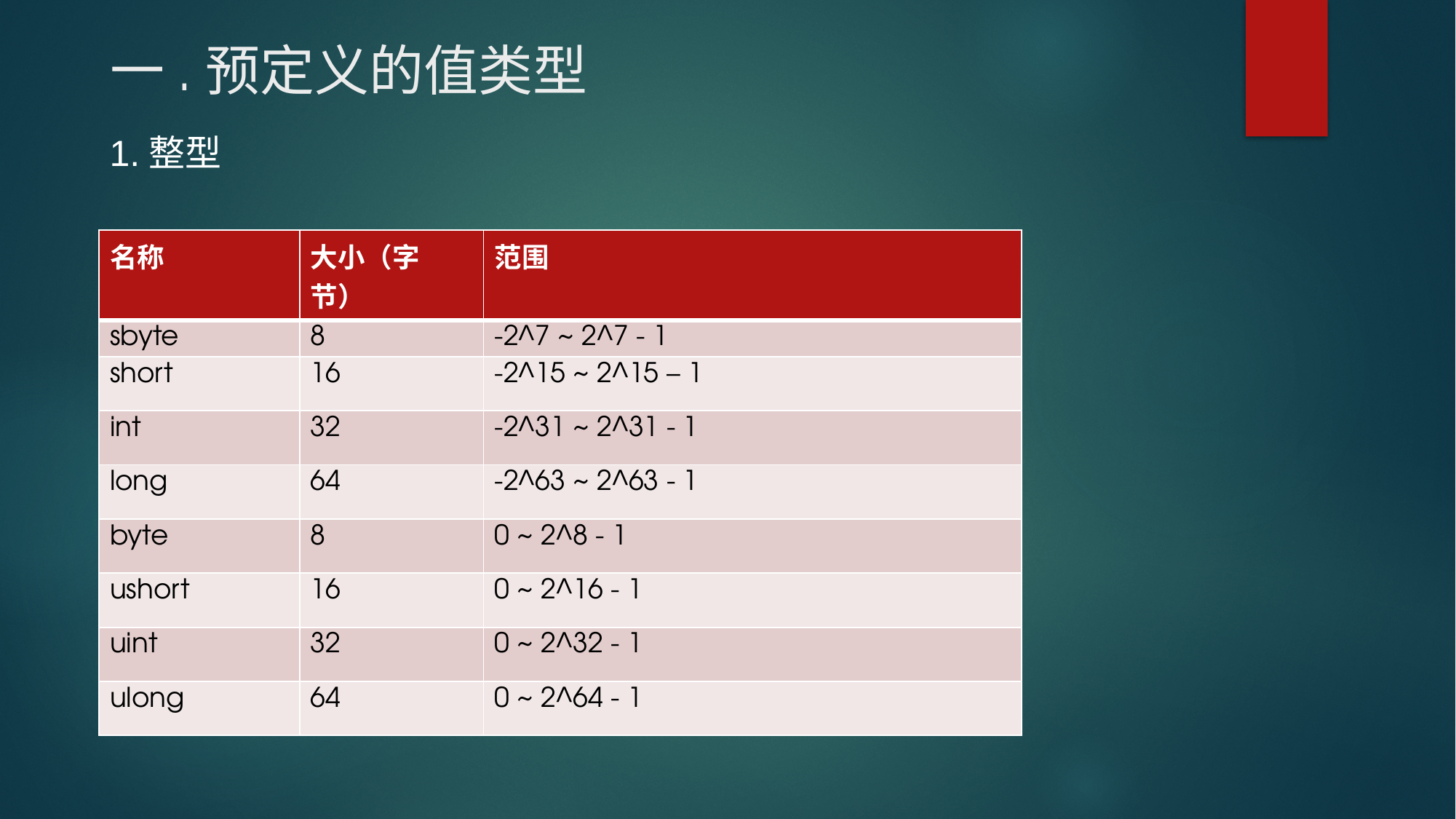

# 一.预定义的值类型
1.整型
| 名称 | 大小（字节） | 范围 |
| --- | --- | --- |
| sbyte | 8 | -2^7 ~ 2^7 - 1 |
| short | 16 | -2^15 ~ 2^15 – 1 |
| int | 32 | -2^31 ~ 2^31 - 1 |
| long | 64 | -2^63 ~ 2^63 - 1 |
| byte | 8 | 0 ~ 2^8 - 1 |
| ushort | 16 | 0 ~ 2^16 - 1 |
| uint | 32 | 0 ~ 2^32 - 1 |
| ulong | 64 | 0 ~ 2^64 - 1 |